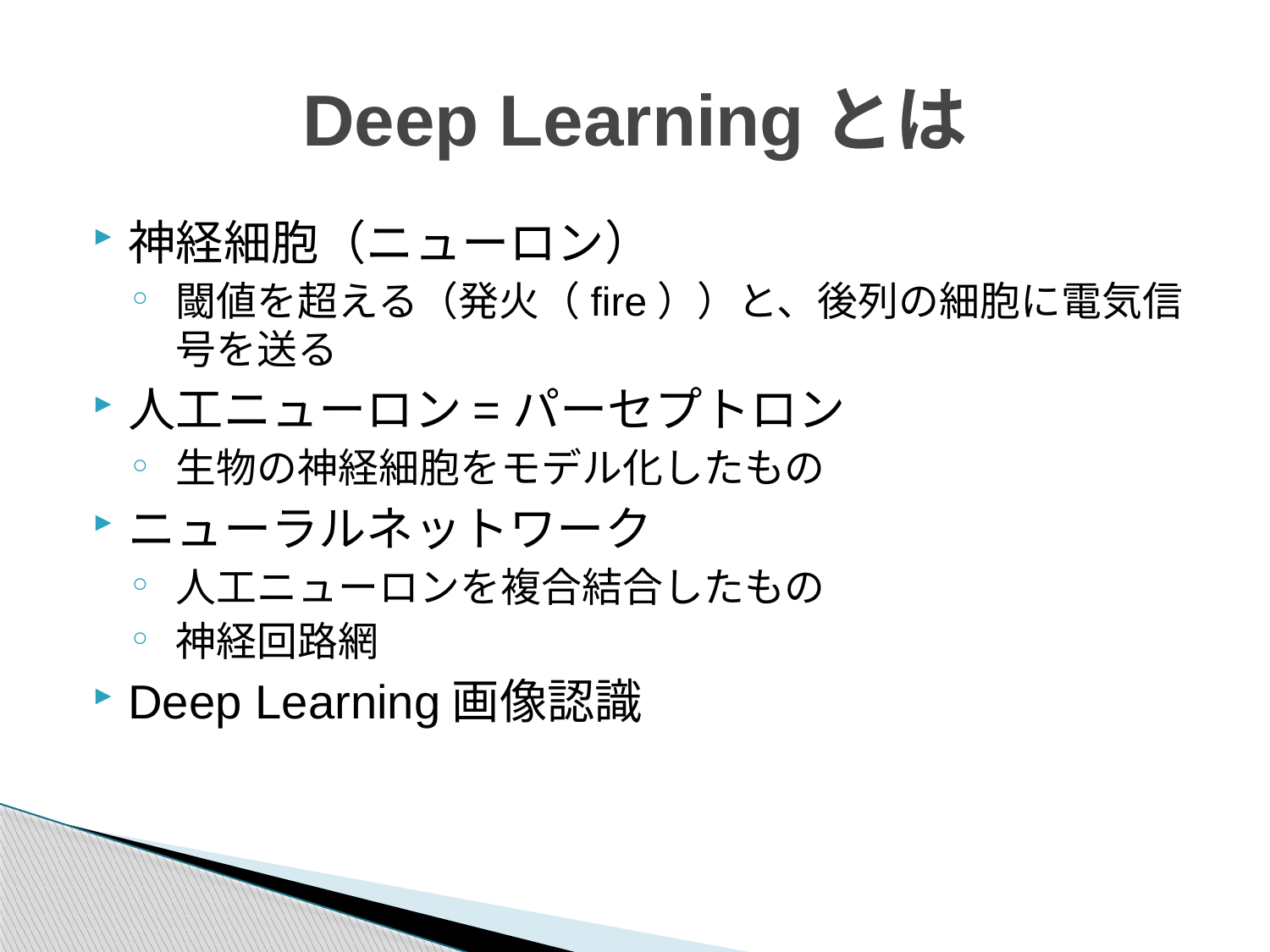

# Deep Learningとは
神経細胞（ニューロン）
閾値を超える（発火（fire））と、後列の細胞に電気信号を送る
人工ニューロン=パーセプトロン
生物の神経細胞をモデル化したもの
ニューラルネットワーク
人工ニューロンを複合結合したもの
神経回路網
Deep Learning画像認識